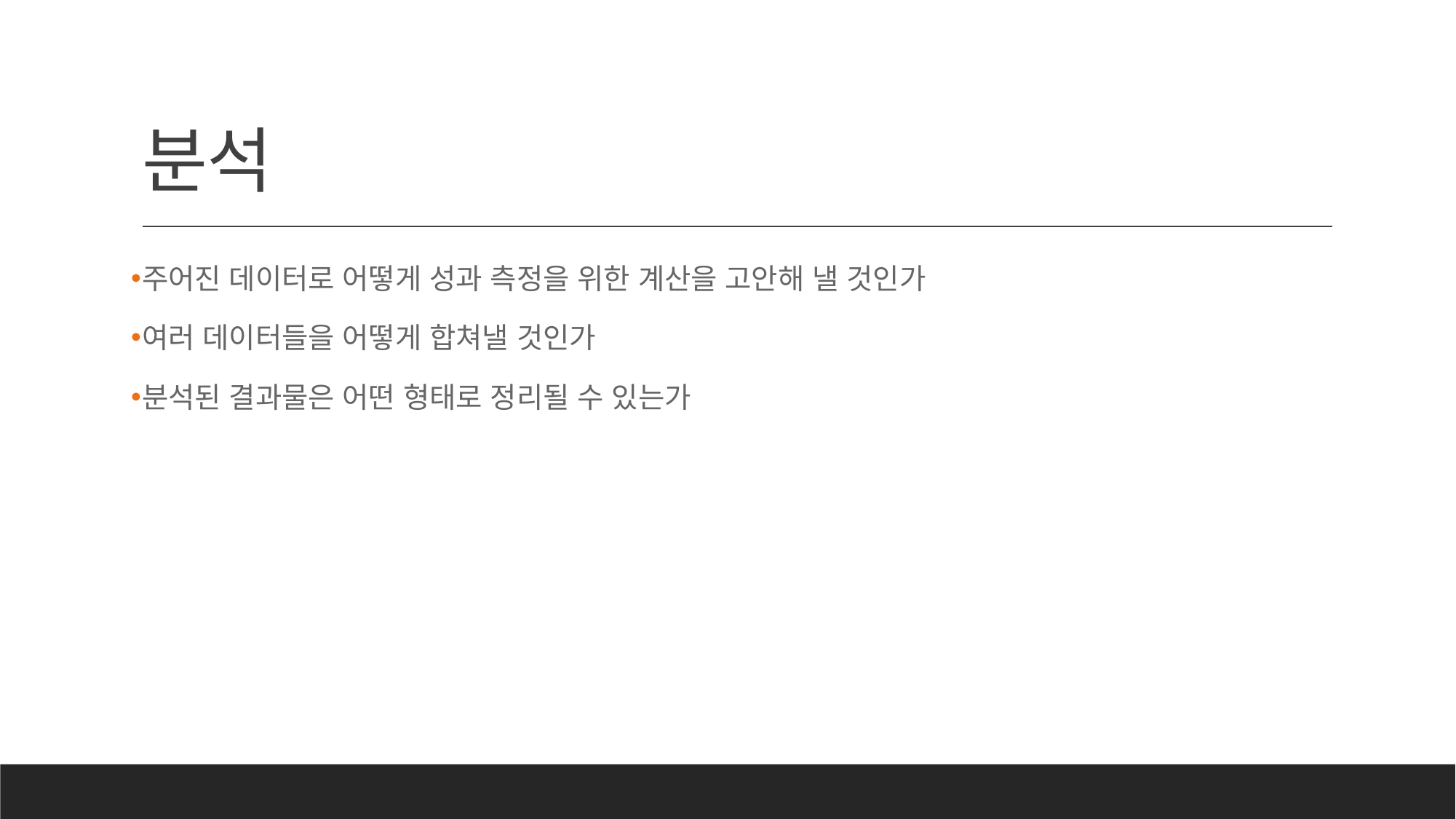

# 분석
주어진 데이터로 어떻게 성과 측정을 위한 계산을 고안해 낼 것인가
여러 데이터들을 어떻게 합쳐낼 것인가
분석된 결과물은 어떤 형태로 정리될 수 있는가